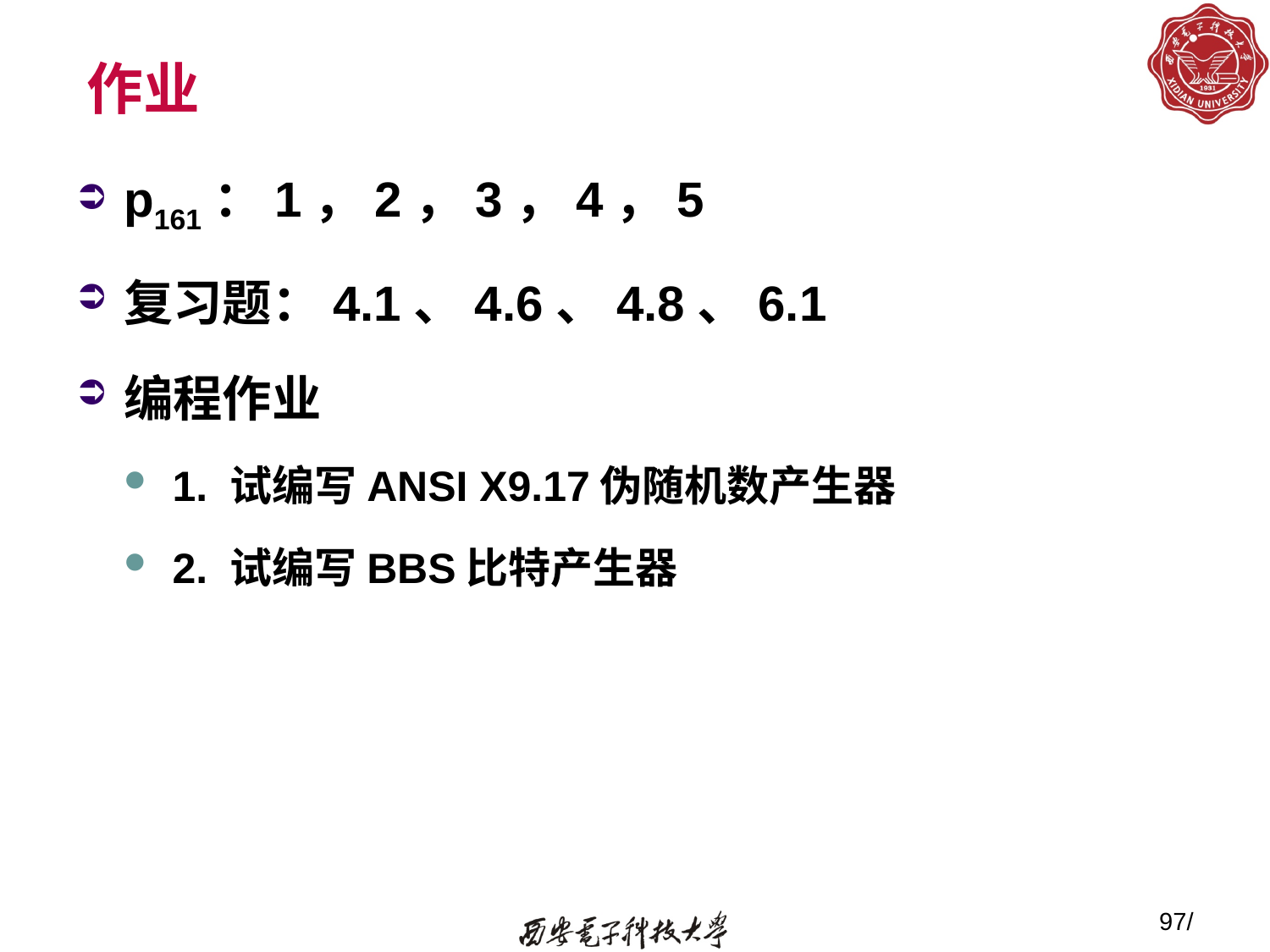

# 作业
p161：1，2，3，4，5
复习题：4.1、4.6、4.8、6.1
编程作业
1. 试编写ANSI X9.17伪随机数产生器
2. 试编写BBS比特产生器

97/